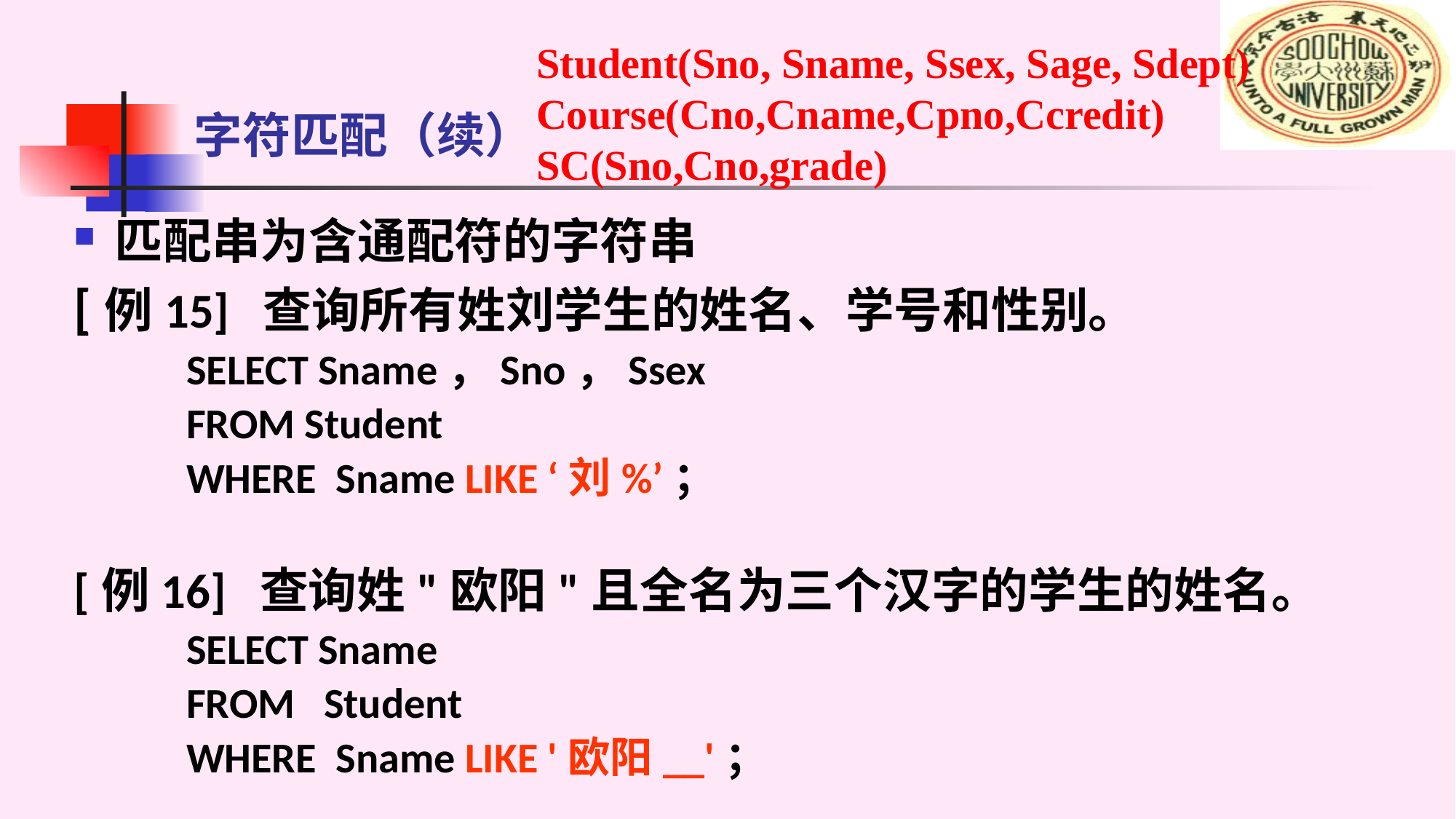

Student(Sno, Sname, Ssex, Sage, Sdept)
Course(Cno,Cname,Cpno,Ccredit)
SC(Sno,Cno,grade)
# 字符匹配（续）
匹配串为含通配符的字符串
[例15]  查询所有姓刘学生的姓名、学号和性别。
      SELECT Sname，Sno，Ssex
      FROM Student
      WHERE  Sname LIKE ‘刘%’；

[例16]  查询姓"欧阳"且全名为三个汉字的学生的姓名。
      SELECT Sname
      FROM   Student
      WHERE  Sname LIKE '欧阳__'；